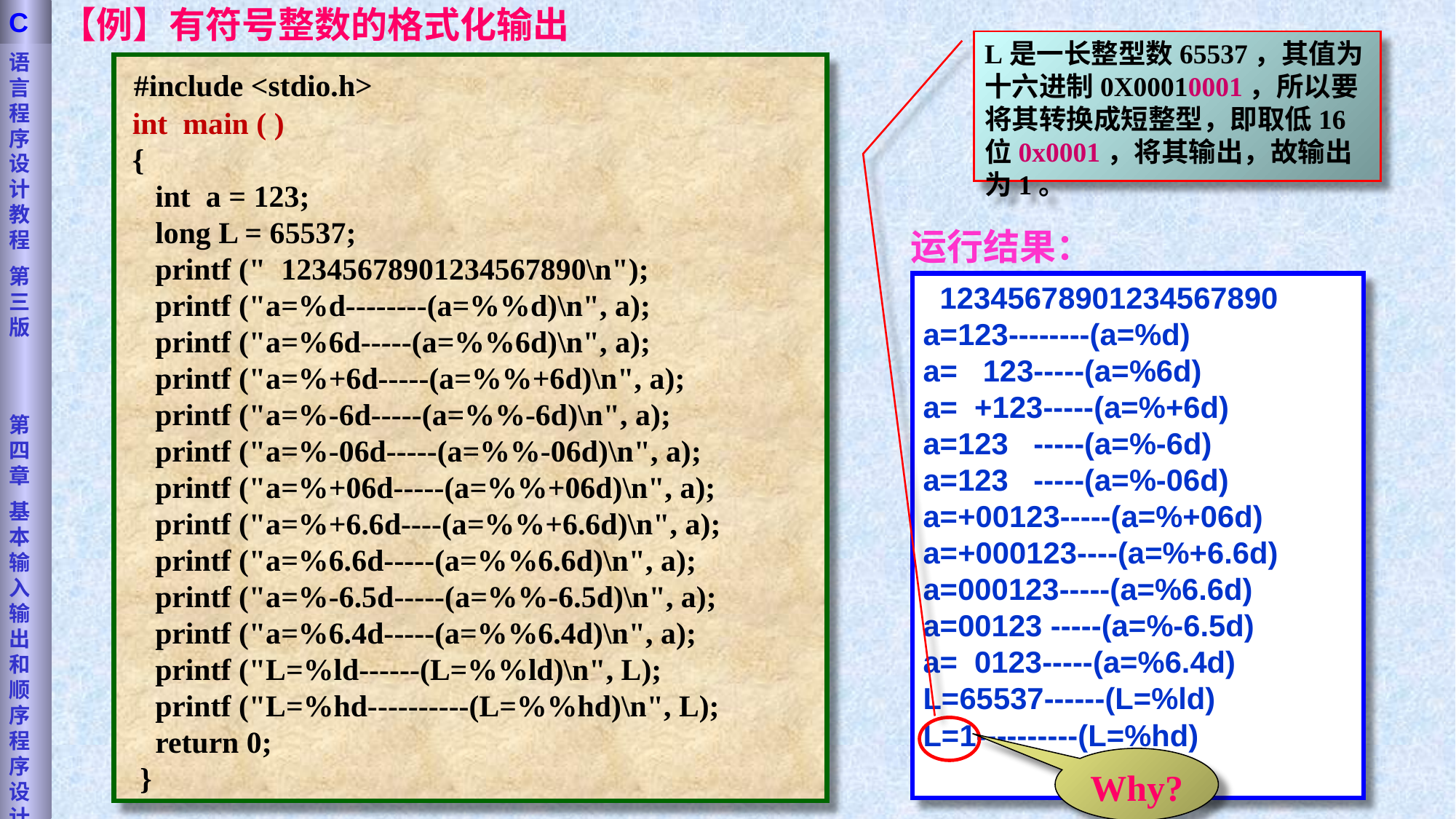

语言程序设计教程
第三版

第四章
基本输入输出和顺序程序设计
C
【例】有符号整数的格式化输出
L是一长整型数65537，其值为十六进制0X00010001，所以要将其转换成短整型，即取低16位0x0001，将其输出，故输出为1。
 #include <stdio.h>
 int  main ( )
 {
    int  a = 123;
    long L = 65537;
    printf ("  12345678901234567890\n");
    printf ("a=%d--------(a=%%d)\n", a);
    printf ("a=%6d-----(a=%%6d)\n", a);
    printf ("a=%+6d-----(a=%%+6d)\n", a);
    printf ("a=%-6d-----(a=%%-6d)\n", a);
    printf ("a=%-06d-----(a=%%-06d)\n", a);
    printf ("a=%+06d-----(a=%%+06d)\n", a);
    printf ("a=%+6.6d----(a=%%+6.6d)\n", a);
    printf ("a=%6.6d-----(a=%%6.6d)\n", a);
    printf ("a=%-6.5d-----(a=%%-6.5d)\n", a);
    printf ("a=%6.4d-----(a=%%6.4d)\n", a);
    printf ("L=%ld------(L=%%ld)\n", L);
    printf ("L=%hd----------(L=%%hd)\n", L);
    return 0;
  }
运行结果：
    12345678901234567890
a=123--------(a=%d)
a=   123-----(a=%6d)
a=  +123-----(a=%+6d)
a=123   -----(a=%-6d)
a=123   -----(a=%-06d)
a=+00123-----(a=%+06d)
a=+000123----(a=%+6.6d)
a=000123-----(a=%6.6d)
a=00123 -----(a=%-6.5d)
a=  0123-----(a=%6.4d)
L=65537------(L=%ld)
L=1----------(L=%hd)

10
Why?